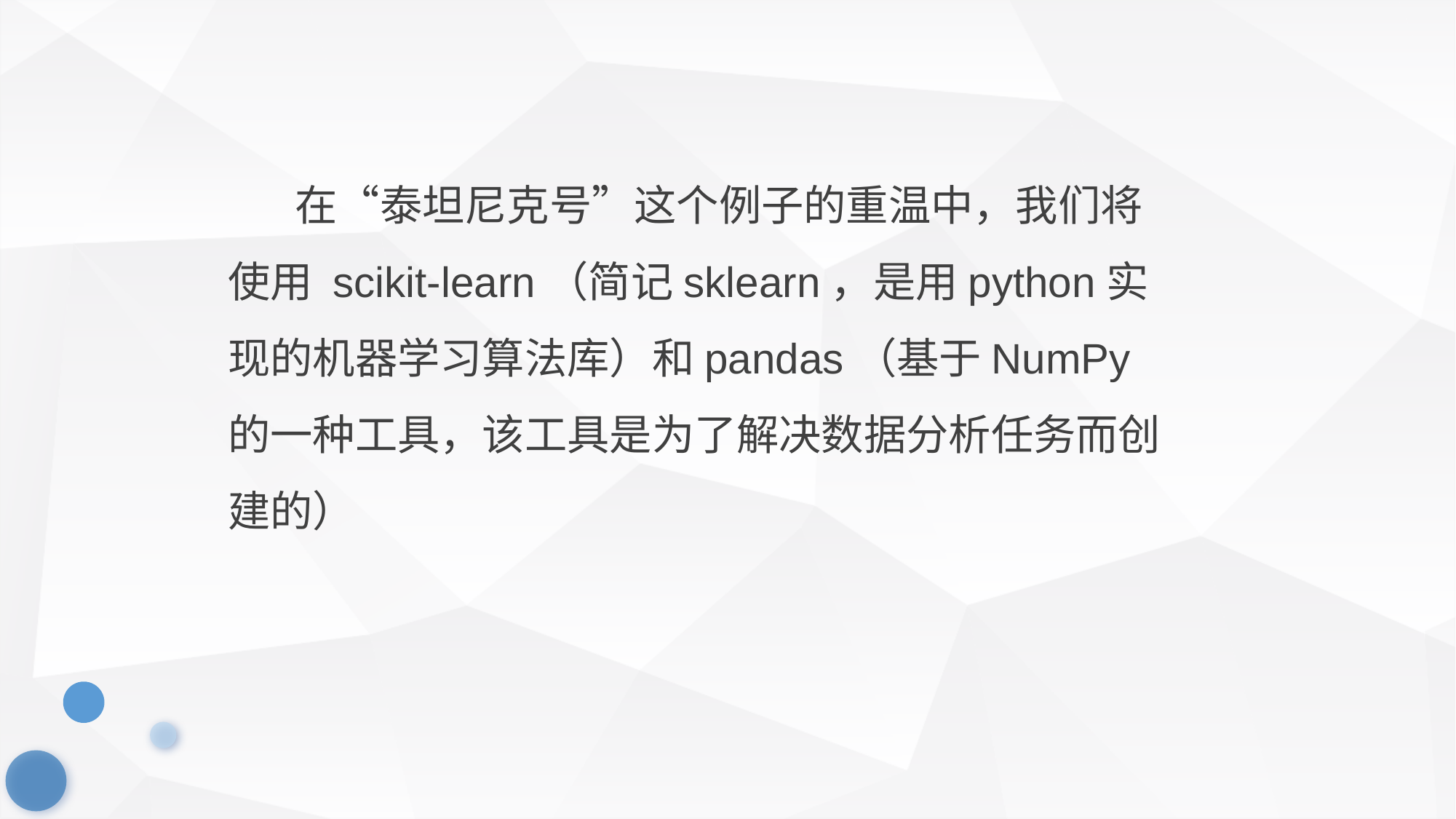

在“泰坦尼克号”这个例子的重温中，我们将使用 scikit-learn（简记sklearn，是用python实现的机器学习算法库）和pandas（基于NumPy 的一种工具，该工具是为了解决数据分析任务而创建的）